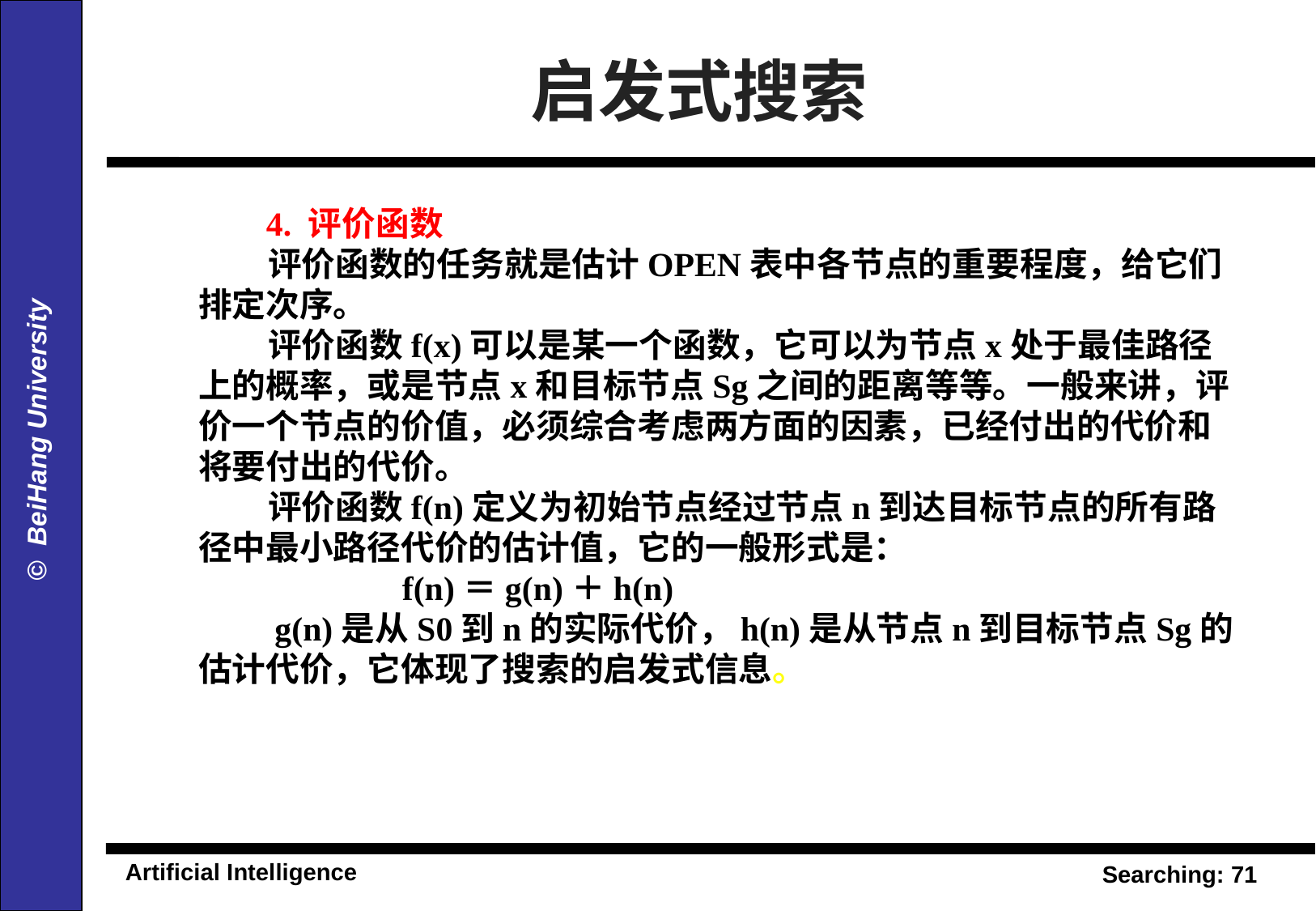

启发式搜索
        4. 评价函数
        评价函数的任务就是估计OPEN表中各节点的重要程度，给它们排定次序。
        评价函数f(x)可以是某一个函数，它可以为节点x处于最佳路径上的概率，或是节点x和目标节点Sg之间的距离等等。一般来讲，评价一个节点的价值，必须综合考虑两方面的因素，已经付出的代价和将要付出的代价。
        评价函数f(n)定义为初始节点经过节点n到达目标节点的所有路径中最小路径代价的估计值，它的一般形式是：
                        f(n)＝g(n)＋h(n)
         g(n)是从S0到n的实际代价，h(n)是从节点n到目标节点Sg的估计代价，它体现了搜索的启发式信息。